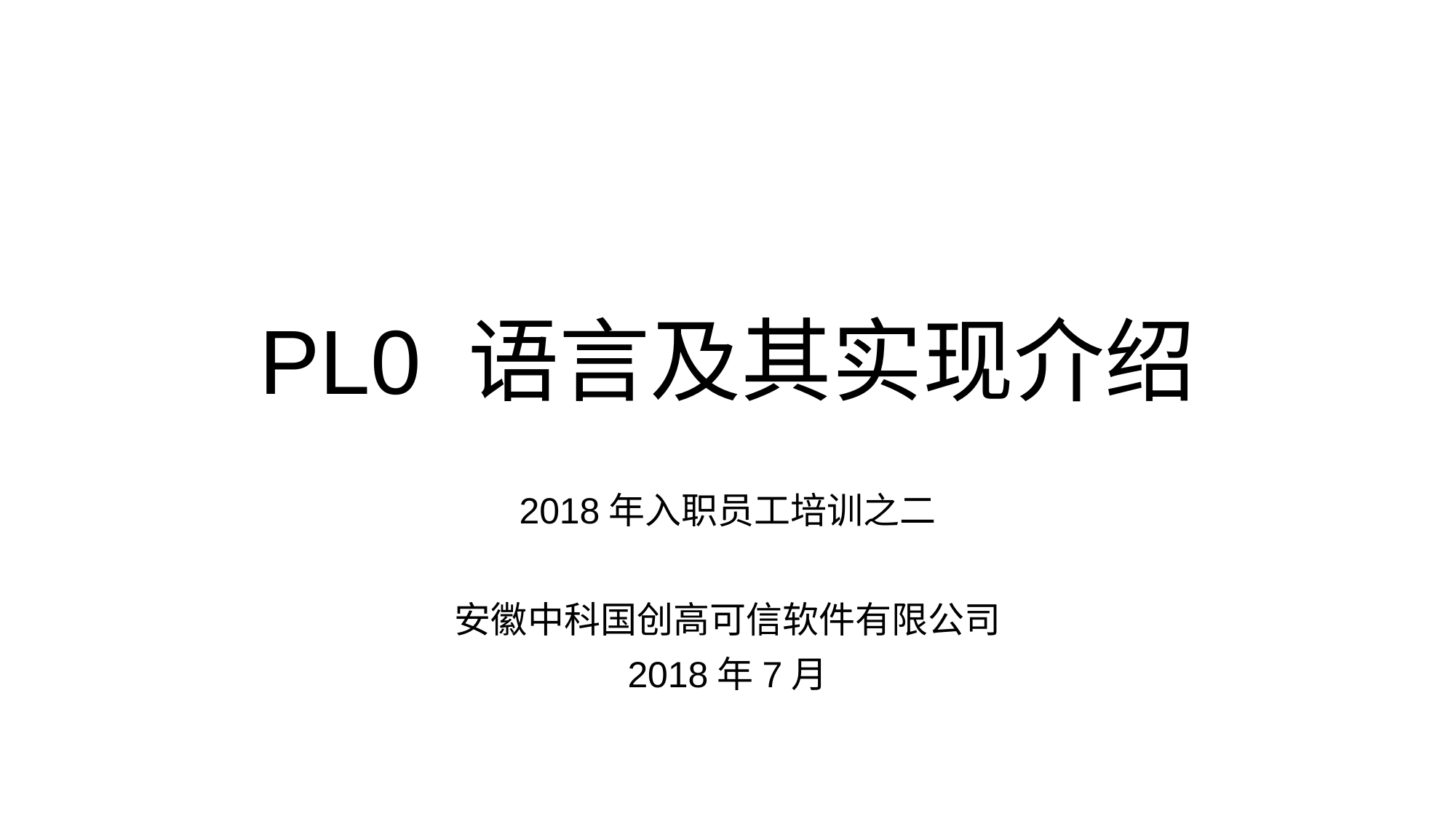

# PL0 语言及其实现介绍
2018年入职员工培训之二

安徽中科国创高可信软件有限公司
2018年7月